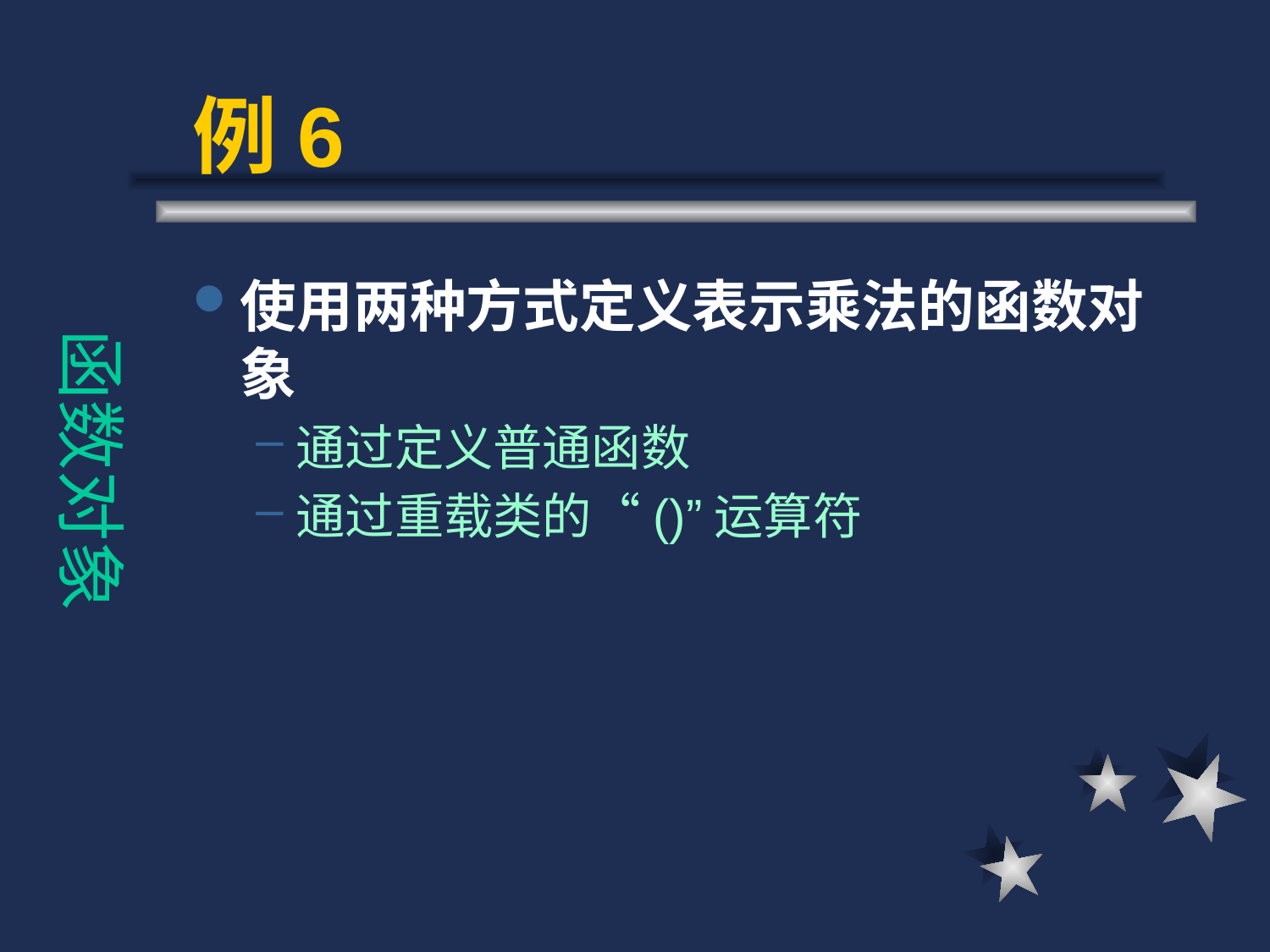

# 例6
函数对象
使用两种方式定义表示乘法的函数对象
通过定义普通函数
通过重载类的“()”运算符

37